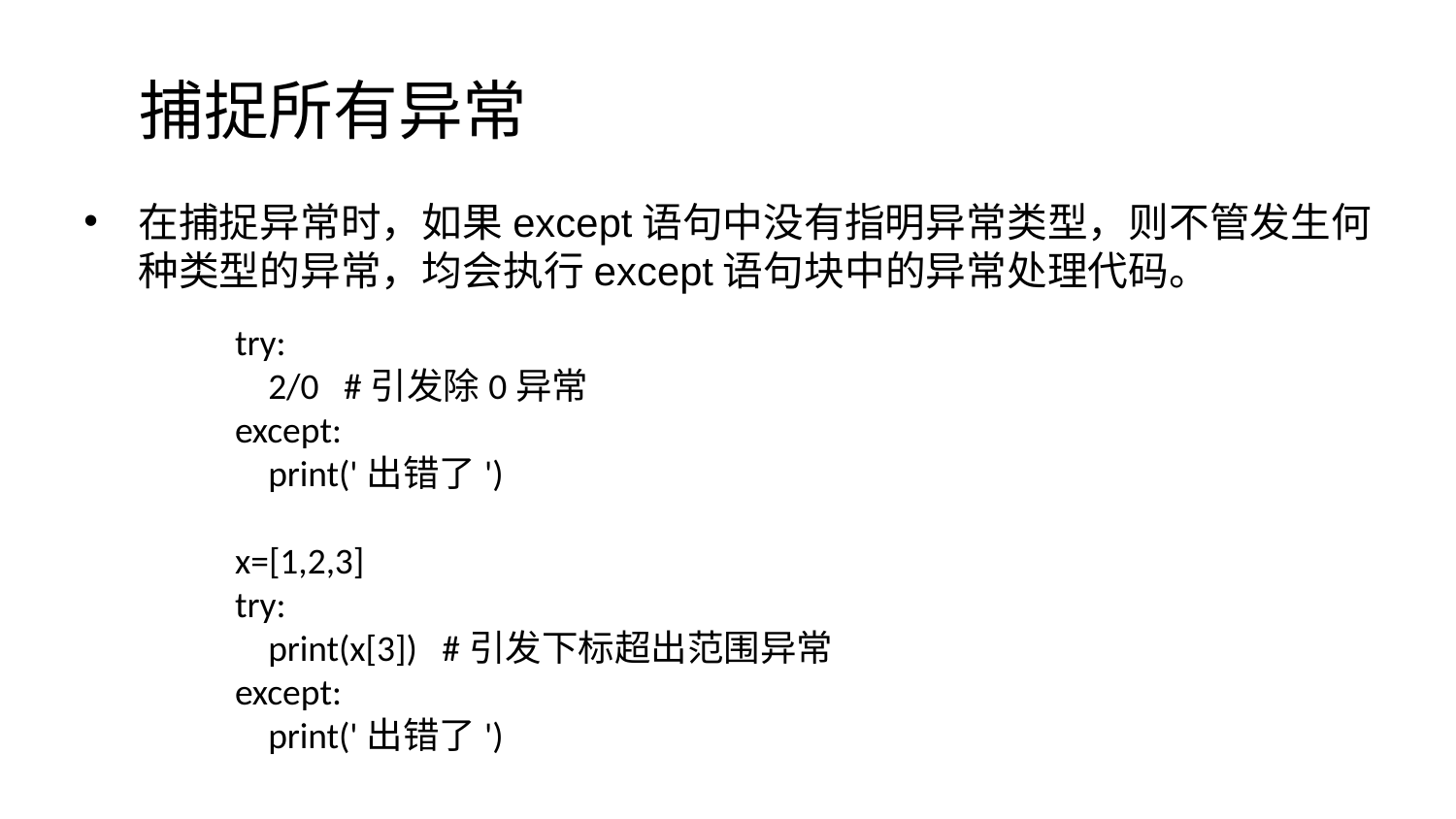

# 捕捉所有异常
在捕捉异常时，如果except语句中没有指明异常类型，则不管发生何种类型的异常，均会执行except语句块中的异常处理代码。
try:
    2/0   #引发除0异常
except:
    print('出错了')

x=[1,2,3]
try:
    print(x[3])   #引发下标超出范围异常
except:
    print('出错了')